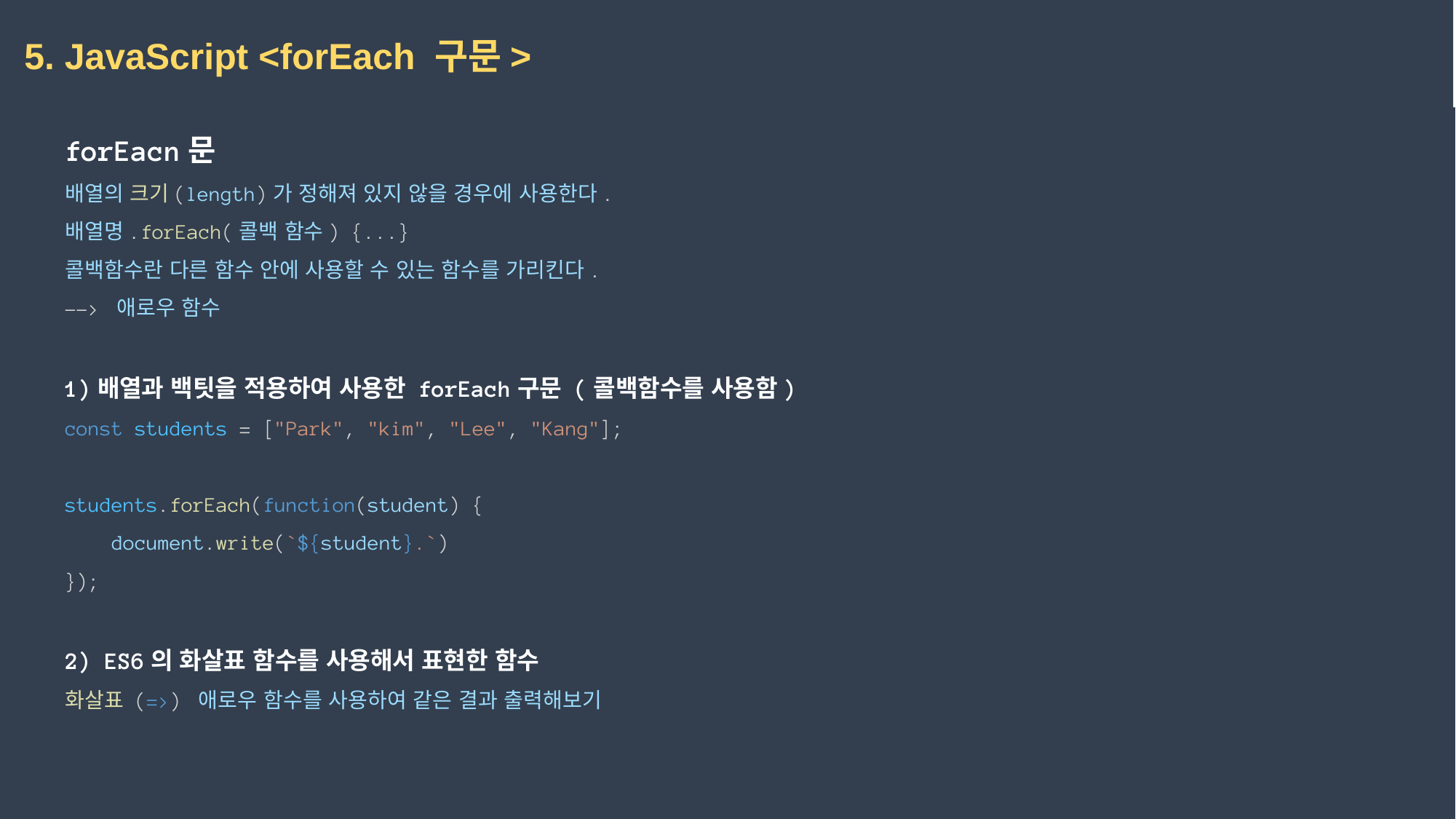

5. JavaScript <forEach 구문>
forEacn문
배열의 크기(length)가 정해져 있지 않을 경우에 사용한다.
배열명.forEach(콜백 함수) {...}
콜백함수란 다른 함수 안에 사용할 수 있는 함수를 가리킨다.
--> 애로우 함수
1)배열과 백팃을 적용하여 사용한 forEach구문 (콜백함수를 사용함)
const students = ["Park", "kim", "Lee", "Kang"];
students.forEach(function(student) {
    document.write(`${student}.`)
});
2) ES6의 화살표 함수를 사용해서 표현한 함수
화살표 (=>) 애로우 함수를 사용하여 같은 결과 출력해보기

2023-02-27
권민지